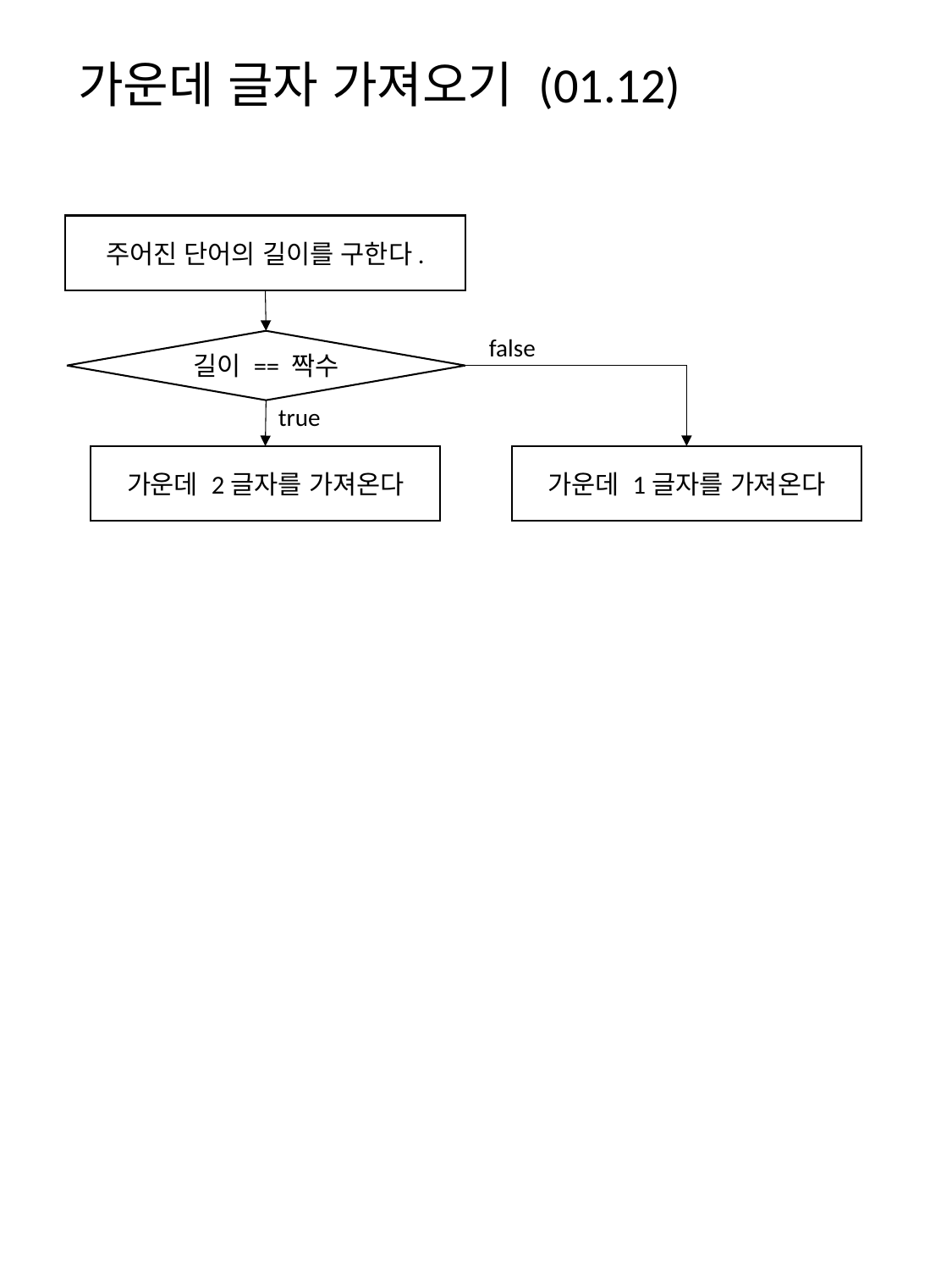

# 가운데 글자 가져오기 (01.12)
주어진 단어의 길이를 구한다.
false
길이 == 짝수
true
가운데 2글자를 가져온다
가운데 1글자를 가져온다